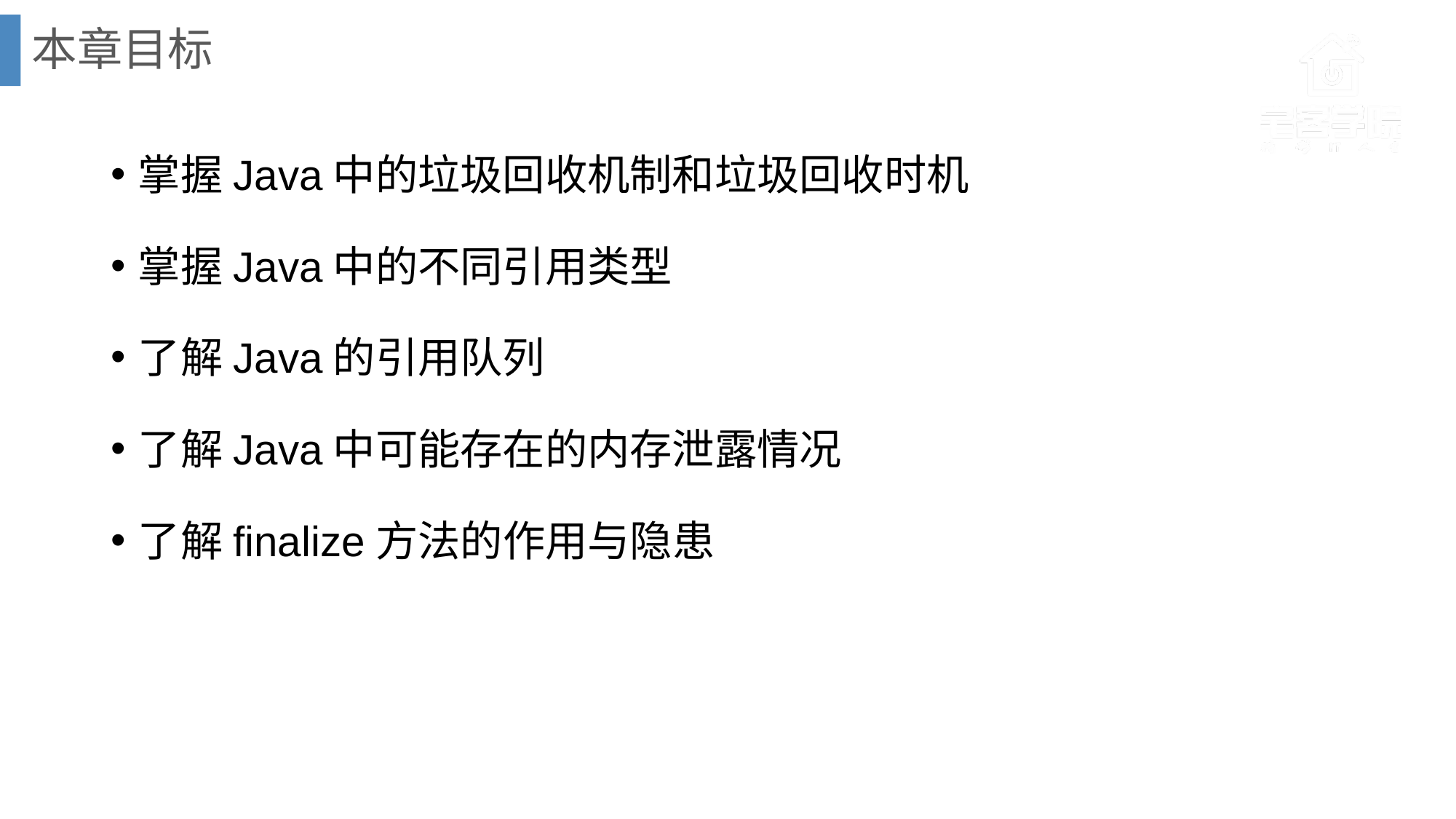

# 本章目标
掌握Java中的垃圾回收机制和垃圾回收时机
掌握Java中的不同引用类型
了解Java的引用队列
了解Java中可能存在的内存泄露情况
了解finalize方法的作用与隐患